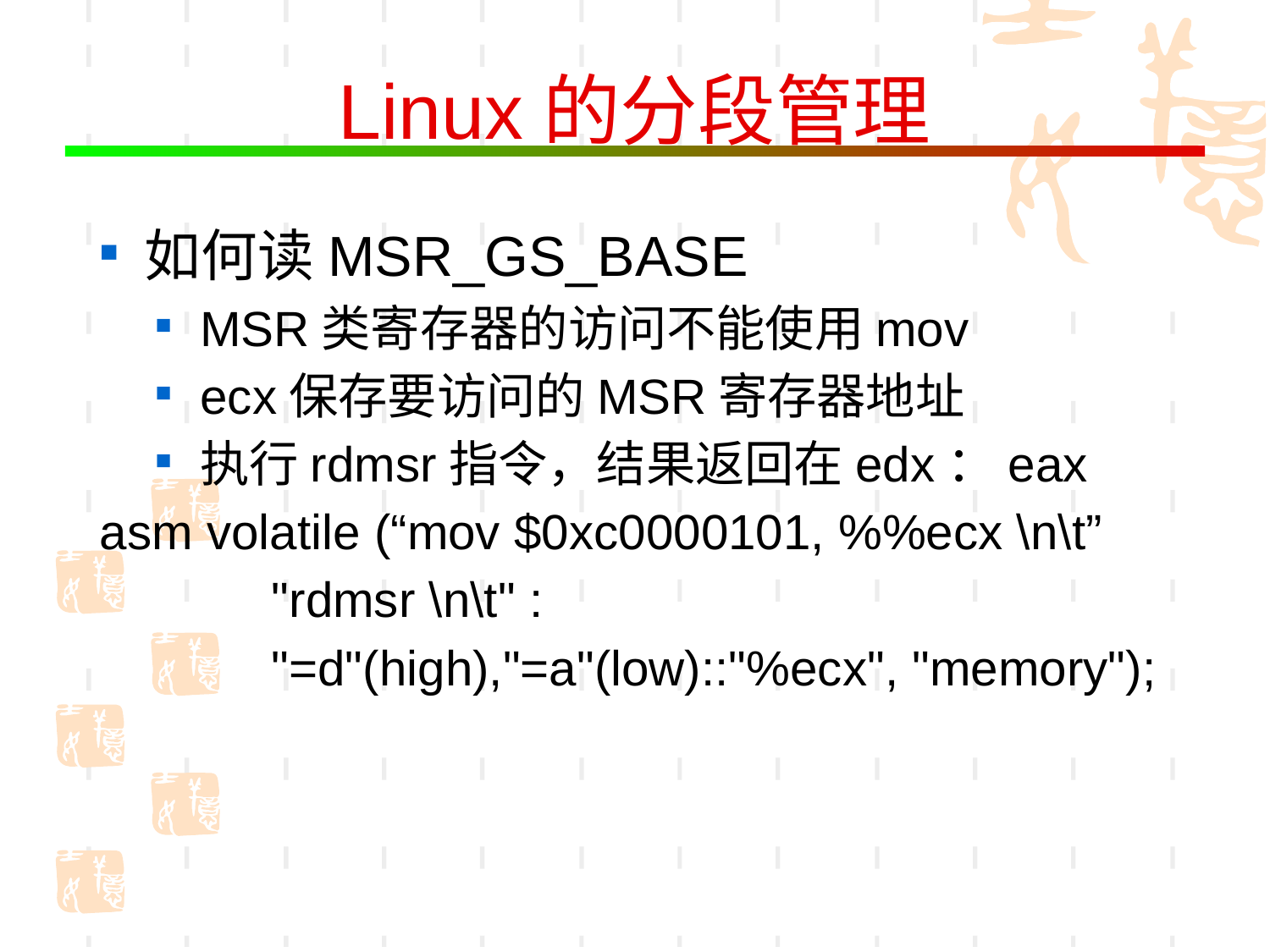

# Linux的分段管理
如何读MSR_GS_BASE
MSR类寄存器的访问不能使用mov
ecx保存要访问的MSR寄存器地址
执行rdmsr指令，结果返回在edx：eax
asm volatile (“mov $0xc0000101, %%ecx \n\t”
		"rdmsr \n\t" :
		"=d"(high),"=a"(low)::"%ecx", "memory");